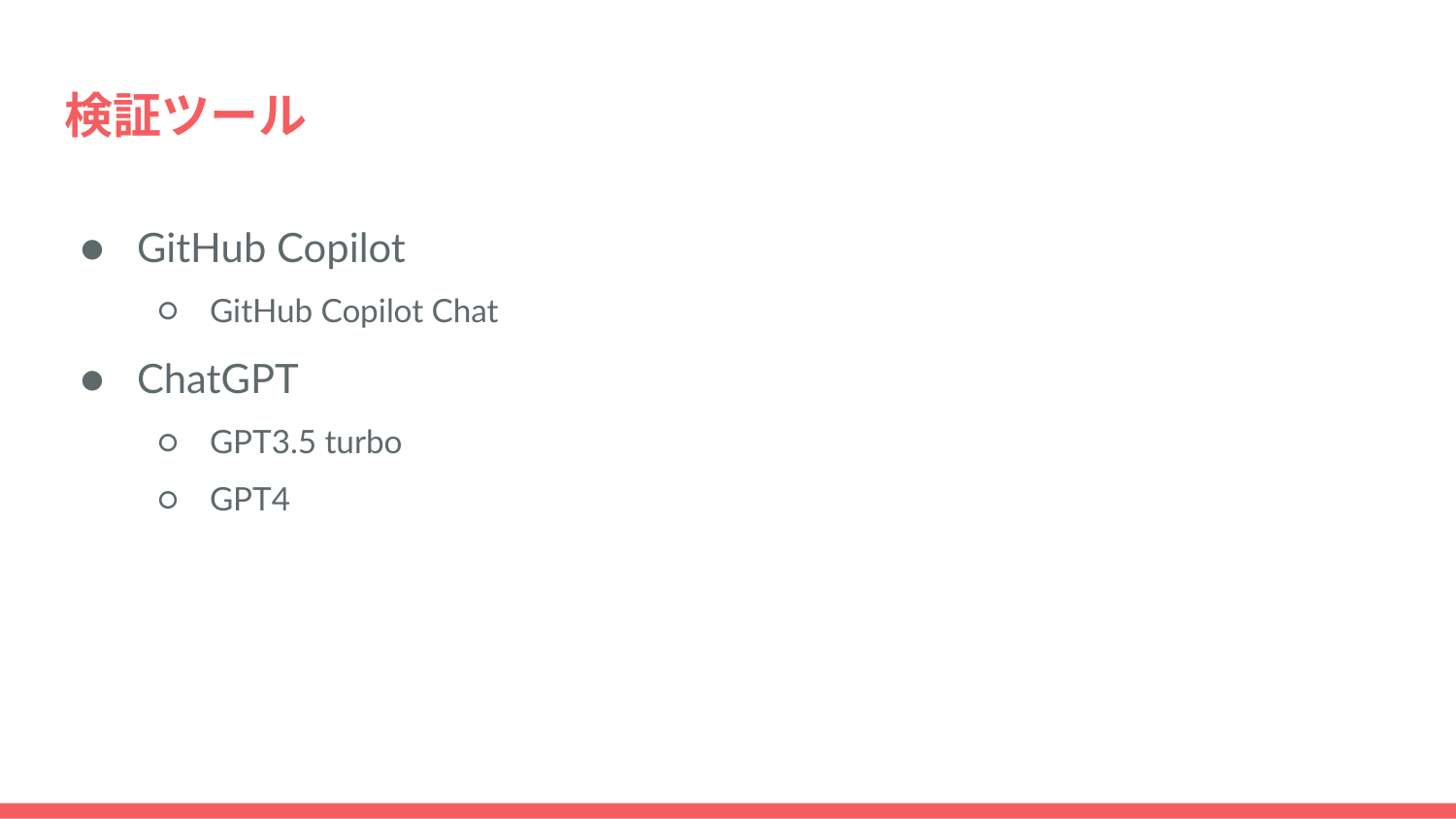

# 検証ツール
GitHub Copilot
GitHub Copilot Chat
ChatGPT
GPT3.5 turbo
GPT4